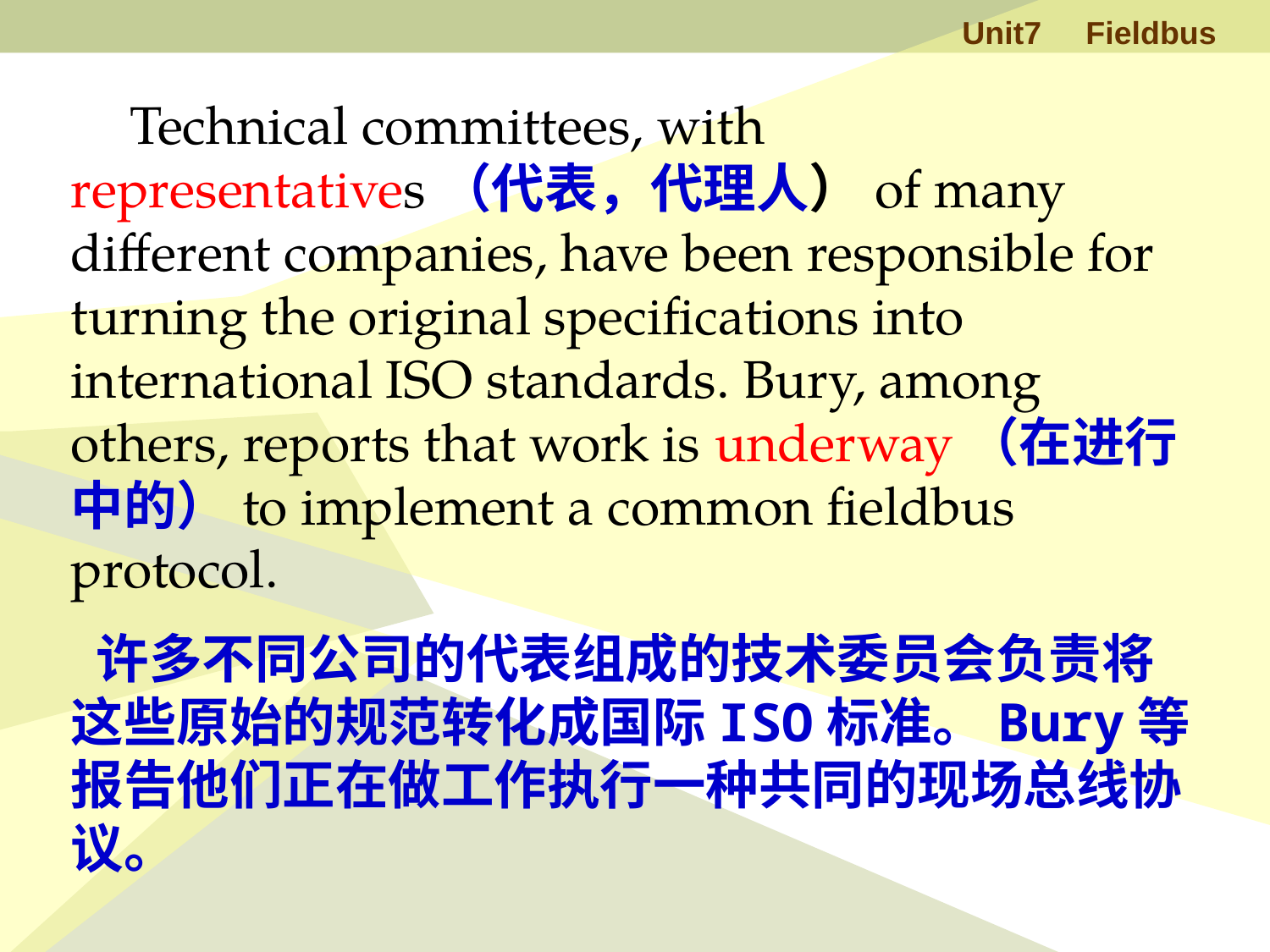

Technical committees, with representatives（代表，代理人）of many different companies, have been responsible for turning the original specifications into international ISO standards. Bury, among others, reports that work is underway（在进行中的）to implement a common fieldbus protocol.
     许多不同公司的代表组成的技术委员会负责将这些原始的规范转化成国际ISO标准。Bury等报告他们正在做工作执行一种共同的现场总线协议。